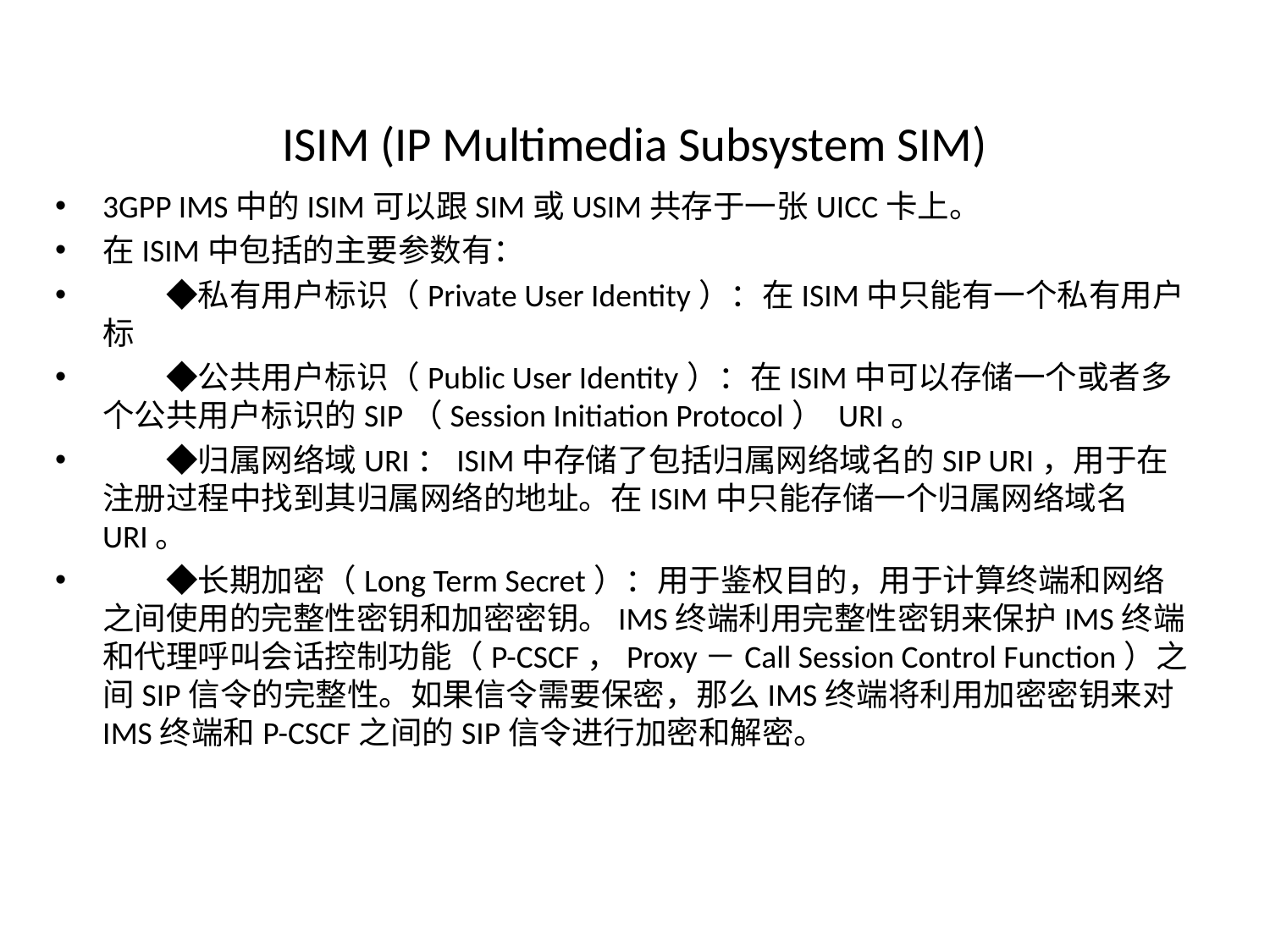

# ISIM (IP Multimedia Subsystem SIM)
3GPP IMS中的ISIM可以跟SIM或USIM共存于一张UICC卡上。
在ISIM中包括的主要参数有：
　　◆私有用户标识（Private User Identity）：在ISIM中只能有一个私有用户标
　　◆公共用户标识（Public User Identity）：在ISIM中可以存储一个或者多个公共用户标识的SIP（Session Initiation Protocol） URI。
　　◆归属网络域URI：ISIM中存储了包括归属网络域名的SIP URI，用于在注册过程中找到其归属网络的地址。在ISIM中只能存储一个归属网络域名URI。
　　◆长期加密（Long Term Secret）：用于鉴权目的，用于计算终端和网络之间使用的完整性密钥和加密密钥。IMS终端利用完整性密钥来保护IMS终端和代理呼叫会话控制功能（P-CSCF，Proxy－Call Session Control Function）之间SIP信令的完整性。如果信令需要保密，那么IMS终端将利用加密密钥来对IMS终端和P-CSCF之间的SIP信令进行加密和解密。